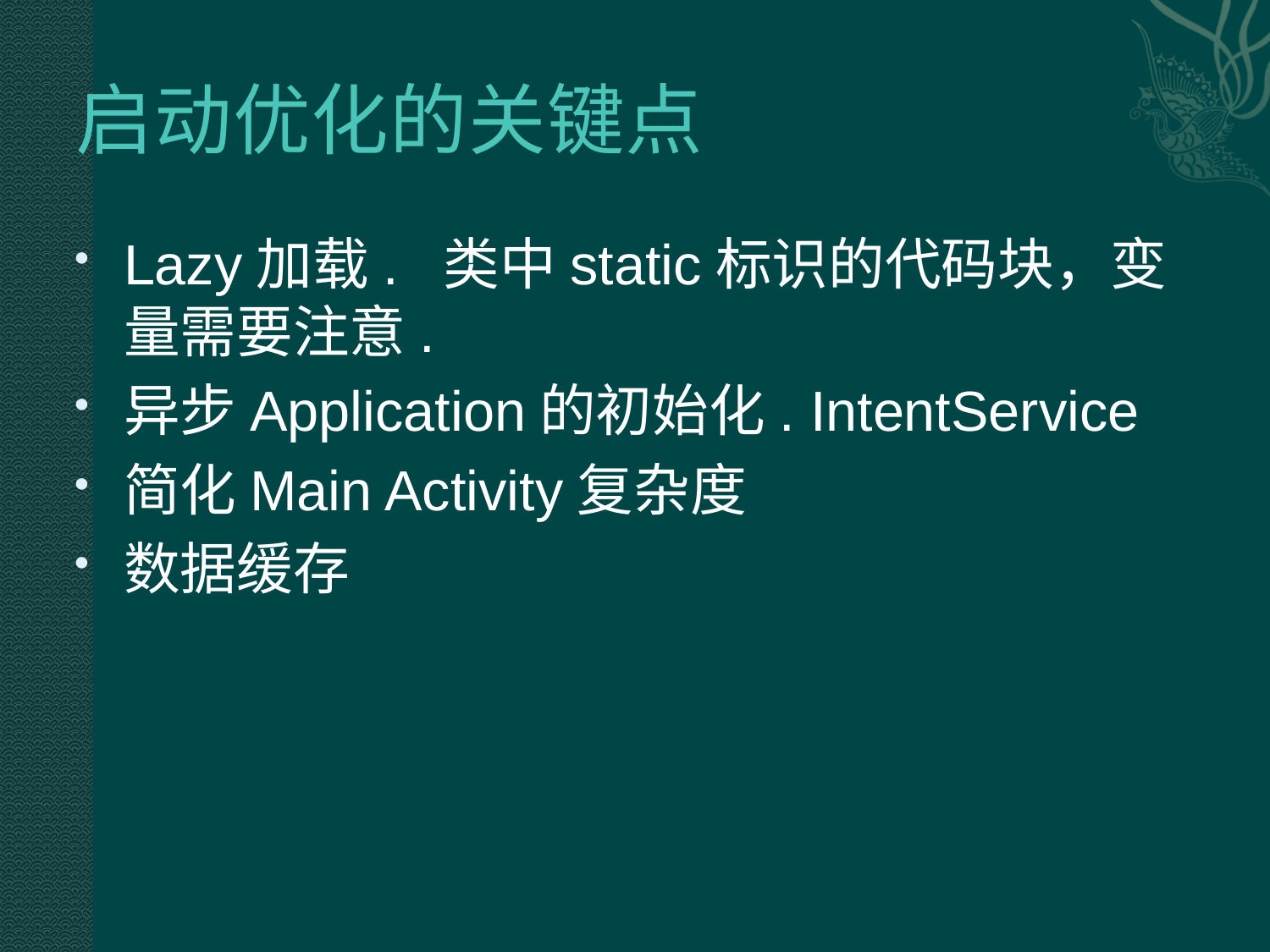

# 启动优化的关键点
Lazy加载.  类中static标识的代码块，变量需要注意.
异步Application的初始化. IntentService
简化Main Activity复杂度
数据缓存